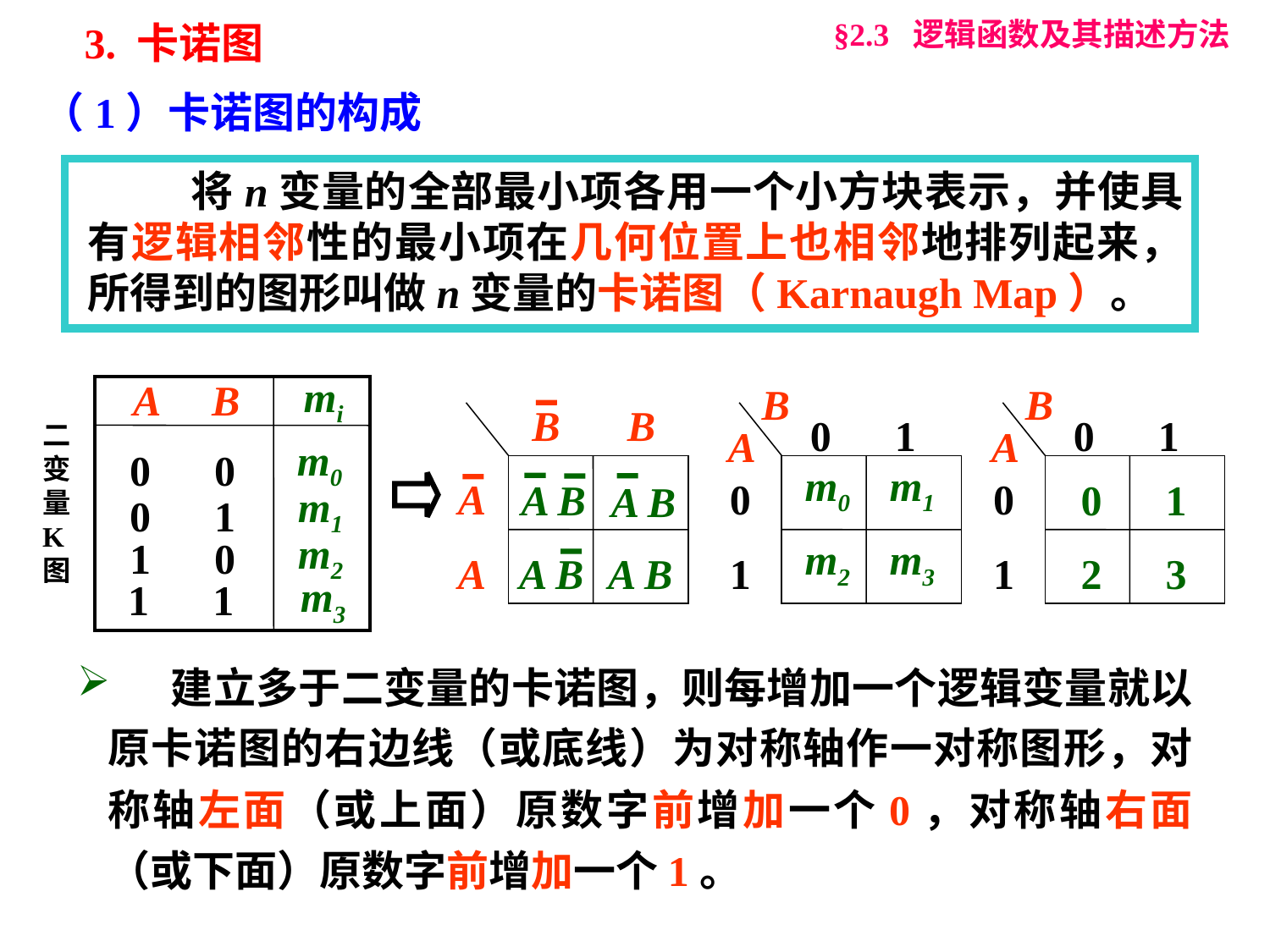

§2.3  逻辑函数及其描述方法
3. 卡诺图
（1）卡诺图的构成

         将n变量的全部最小项各用一个小方块表示，并使具有逻辑相邻性的最小项在几何位置上也相邻地排列起来，所得到的图形叫做n变量的卡诺图（Karnaugh Map）。
 A     B
 mi
B
B

0
1
A
0
 0
 1
1
 2
 3

B

B

0
1
二变量K图
A
 m0
0      0
 m0
 m1
A

0
A B

A B

 m1
0      1
 m2
1      0
 m2
 m3
A
1
A B

A B
1      1
 m3
     建立多于二变量的卡诺图，则每增加一个逻辑变量就以原卡诺图的右边线（或底线）为对称轴作一对称图形，对称轴左面（或上面）原数字前增加一个0，对称轴右面（或下面）原数字前增加一个1。